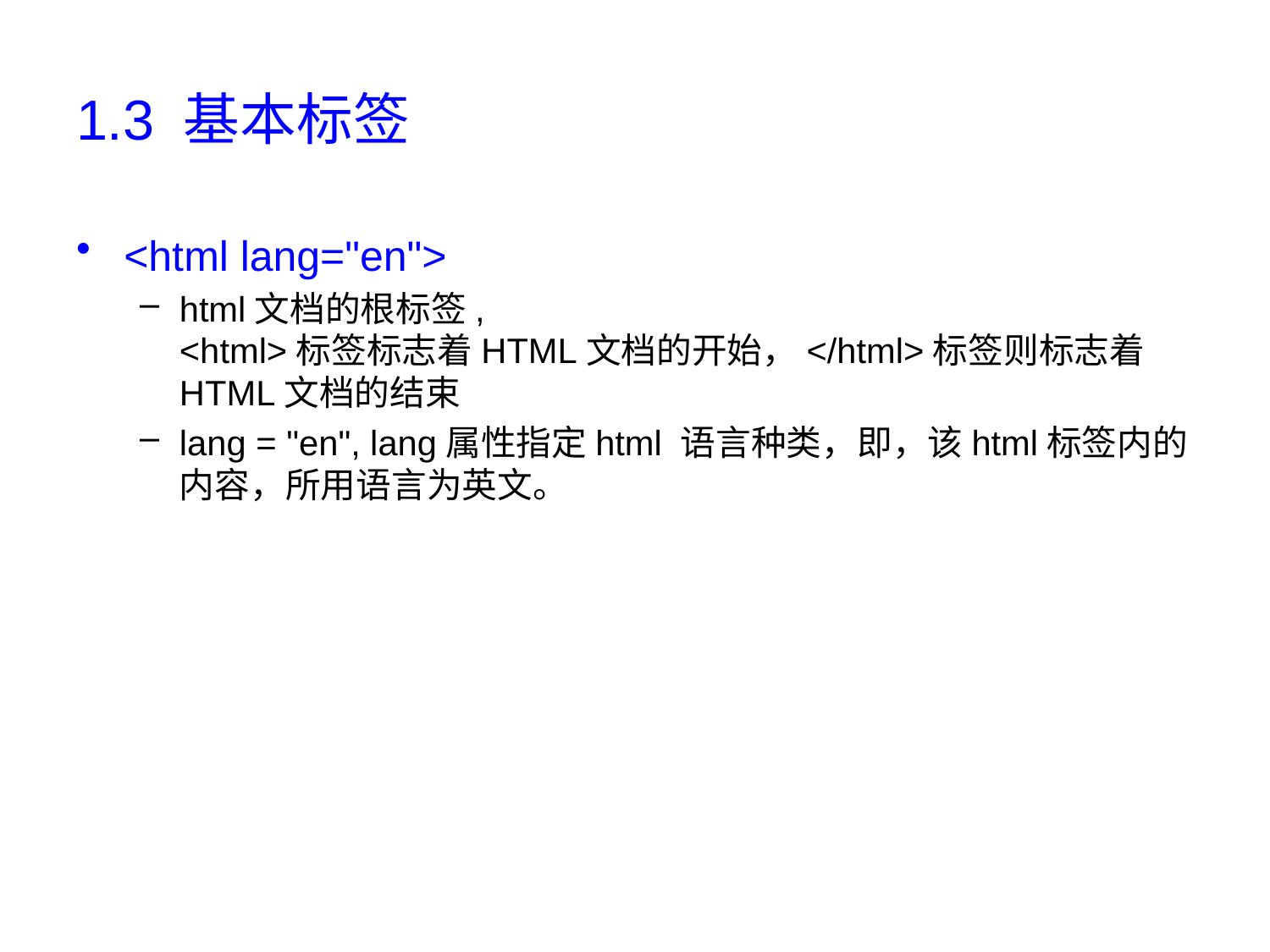

# 1.3 基本标签
<html lang="en">
html文档的根标签, <html>标签标志着HTML文档的开始，</html>标签则标志着HTML文档的结束
lang = "en", lang属性指定html 语言种类，即，该html标签内的内容，所用语言为英文。